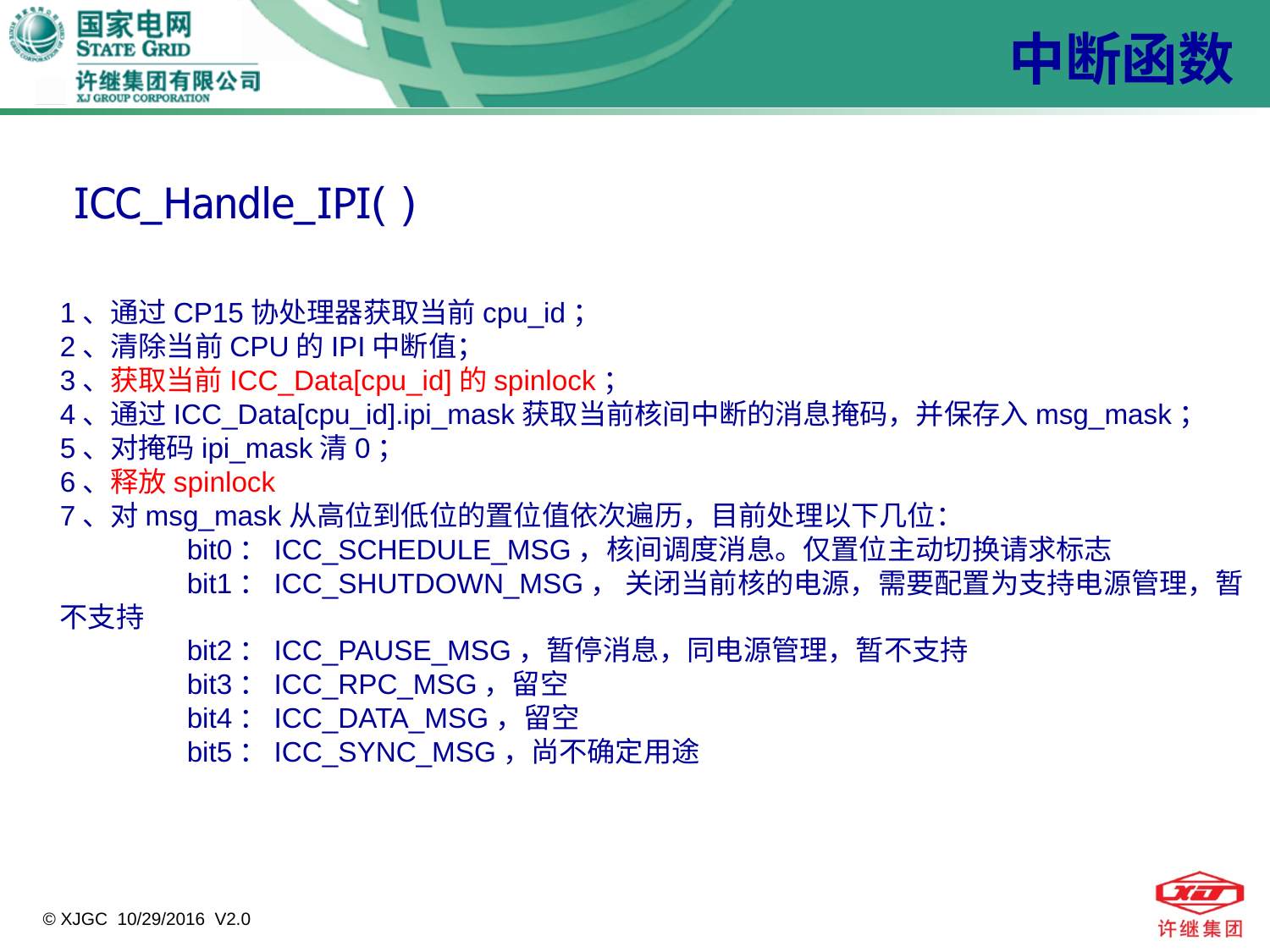

中断函数
ICC_Handle_IPI( )
1、通过CP15协处理器获取当前cpu_id；
2、清除当前CPU的IPI中断值；
3、获取当前ICC_Data[cpu_id]的spinlock；
4、通过ICC_Data[cpu_id].ipi_mask获取当前核间中断的消息掩码，并保存入msg_mask；
5、对掩码ipi_mask清0；
6、释放spinlock
7、对msg_mask从高位到低位的置位值依次遍历，目前处理以下几位：
	bit0：ICC_SCHEDULE_MSG，核间调度消息。仅置位主动切换请求标志
	bit1：ICC_SHUTDOWN_MSG， 关闭当前核的电源，需要配置为支持电源管理，暂不支持
	bit2：ICC_PAUSE_MSG，暂停消息，同电源管理，暂不支持
	bit3：ICC_RPC_MSG，留空
	bit4：ICC_DATA_MSG，留空
	bit5：ICC_SYNC_MSG，尚不确定用途